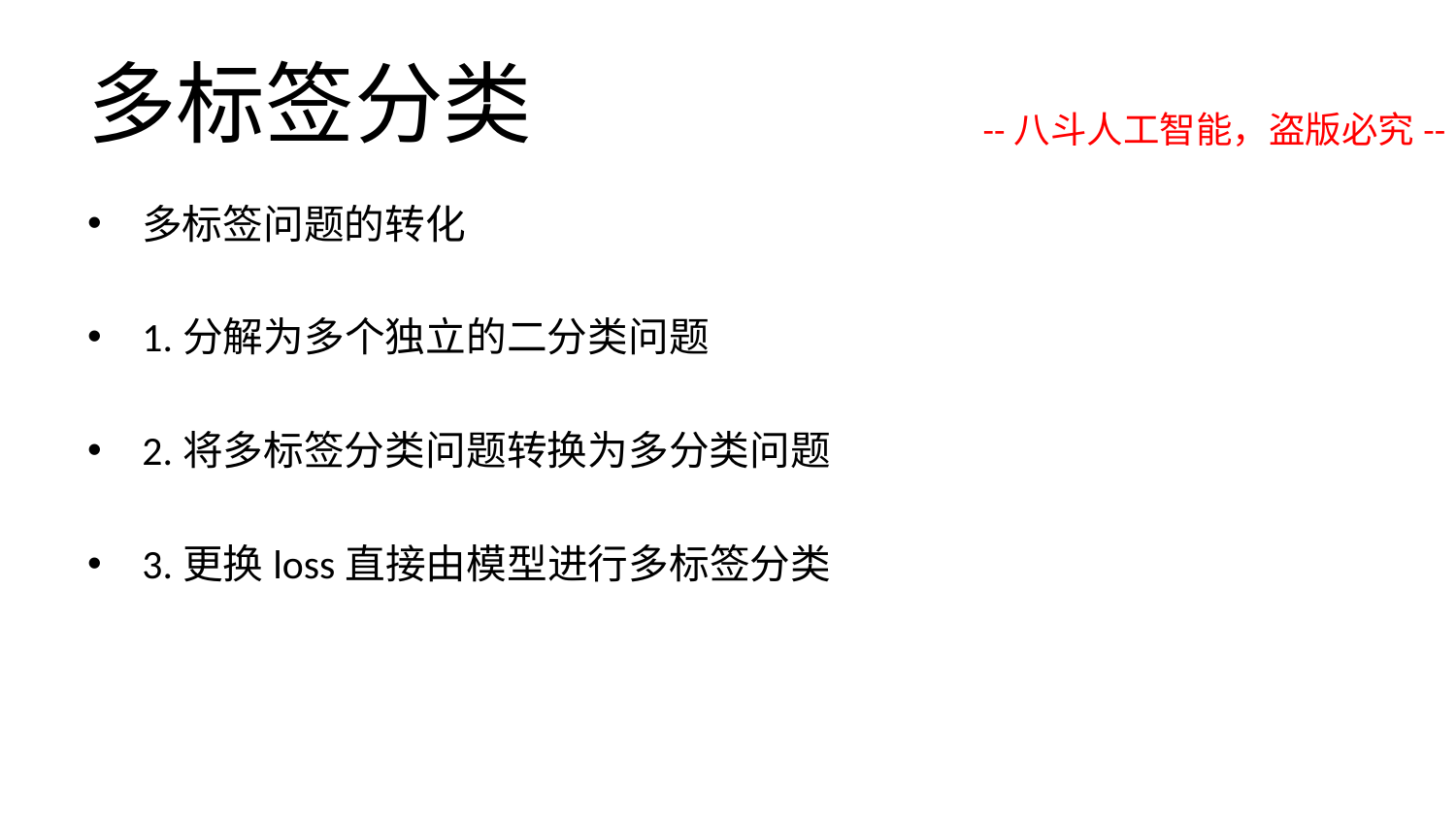

# 多标签分类
--八斗人工智能，盗版必究--
多标签问题的转化

1.分解为多个独立的二分类问题

2.将多标签分类问题转换为多分类问题

3.更换loss直接由模型进行多标签分类